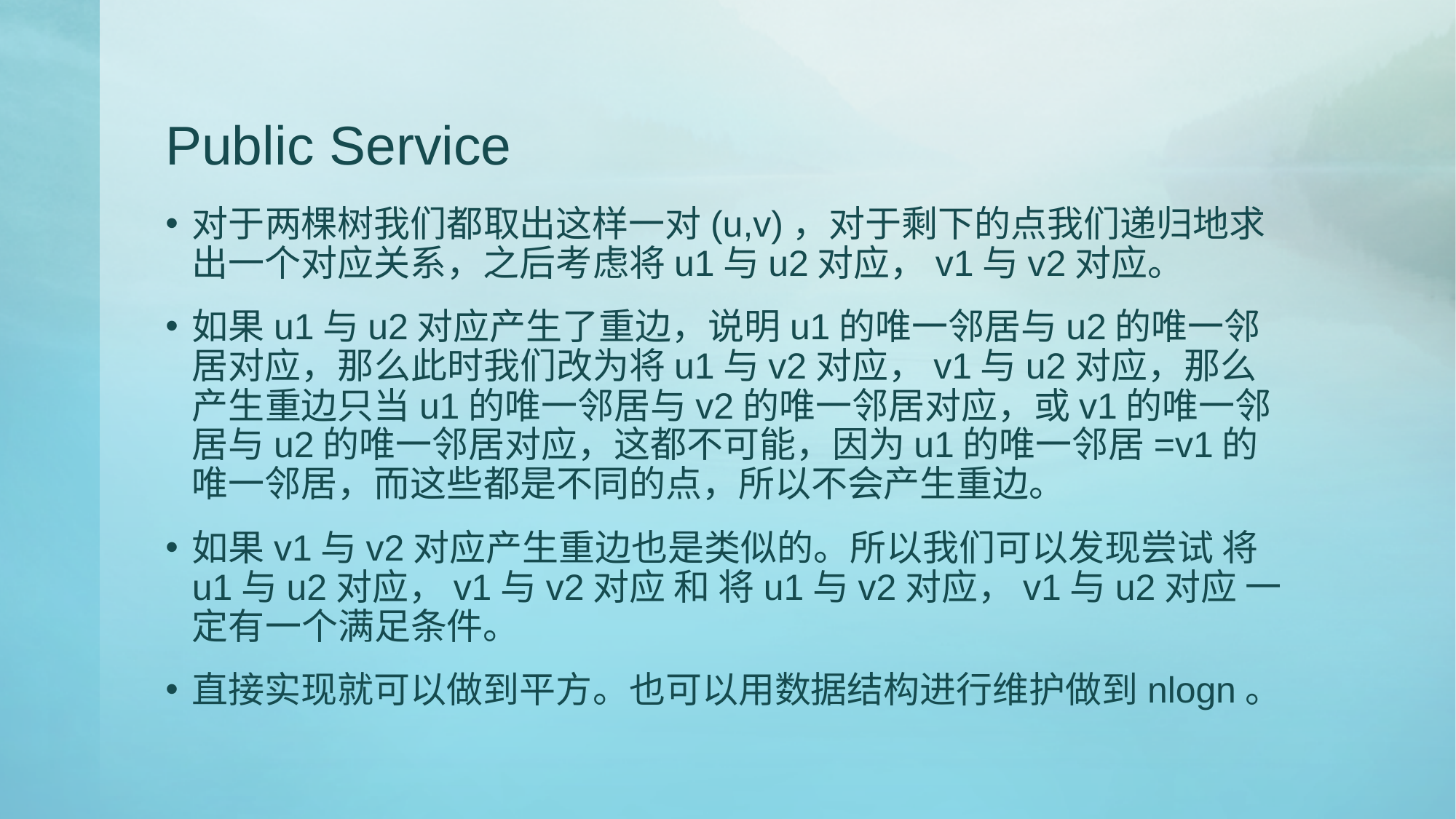

# Public Service
对于两棵树我们都取出这样一对(u,v)，对于剩下的点我们递归地求出一个对应关系，之后考虑将u1与u2对应，v1与v2对应。
如果u1与u2对应产生了重边，说明u1的唯一邻居与u2的唯一邻居对应，那么此时我们改为将u1与v2对应，v1与u2对应，那么产生重边只当u1的唯一邻居与v2的唯一邻居对应，或v1的唯一邻居与u2的唯一邻居对应，这都不可能，因为u1的唯一邻居=v1的唯一邻居，而这些都是不同的点，所以不会产生重边。
如果v1与v2对应产生重边也是类似的。所以我们可以发现尝试 将u1与u2对应，v1与v2对应 和 将u1与v2对应，v1与u2对应 一定有一个满足条件。
直接实现就可以做到平方。也可以用数据结构进行维护做到nlogn。